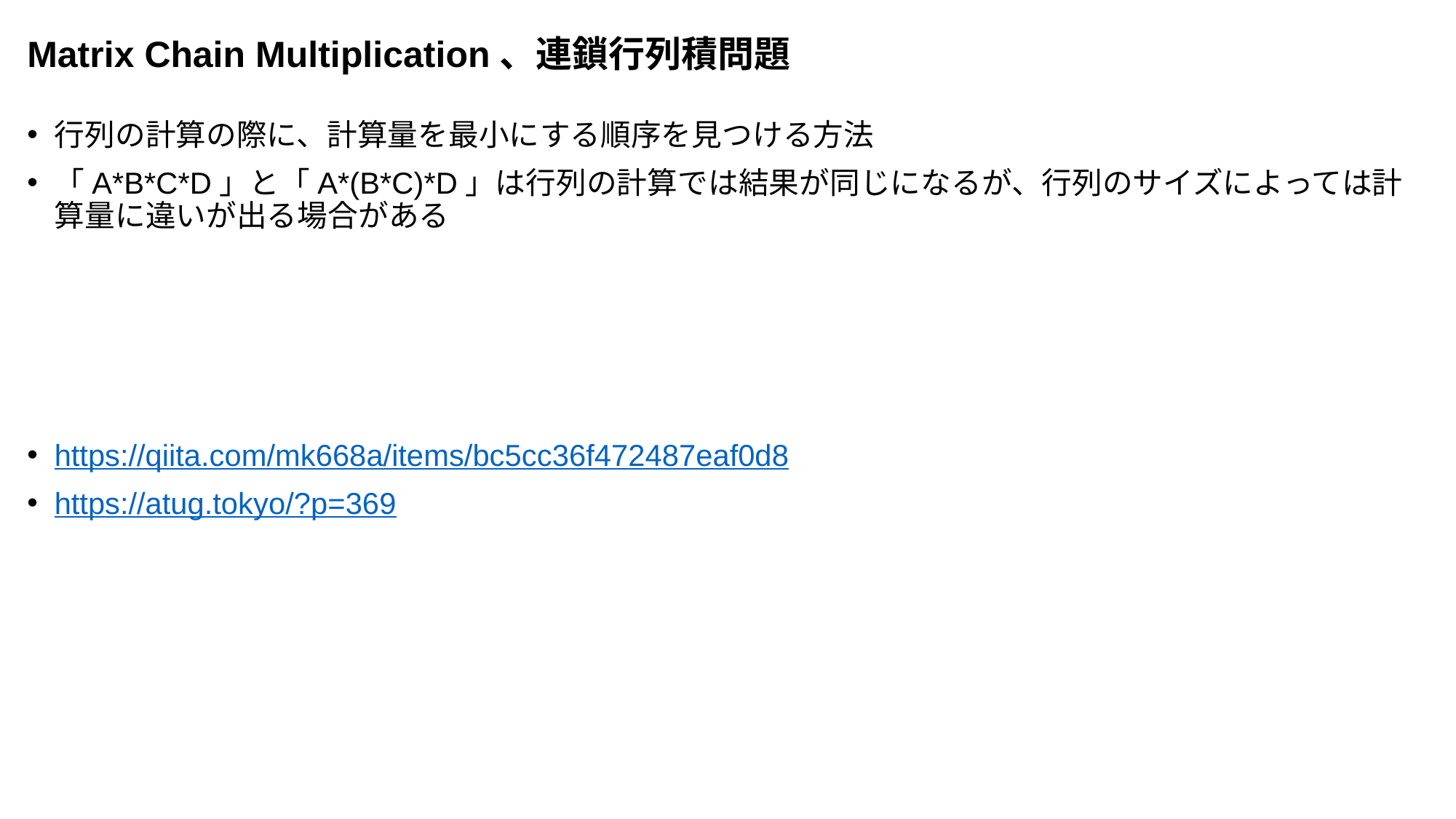

# Matrix Chain Multiplication、連鎖行列積問題
行列の計算の際に、計算量を最小にする順序を見つける方法
「A*B*C*D」と「A*(B*C)*D」は行列の計算では結果が同じになるが、行列のサイズによっては計算量に違いが出る場合がある

https://qiita.com/mk668a/items/bc5cc36f472487eaf0d8
https://atug.tokyo/?p=369